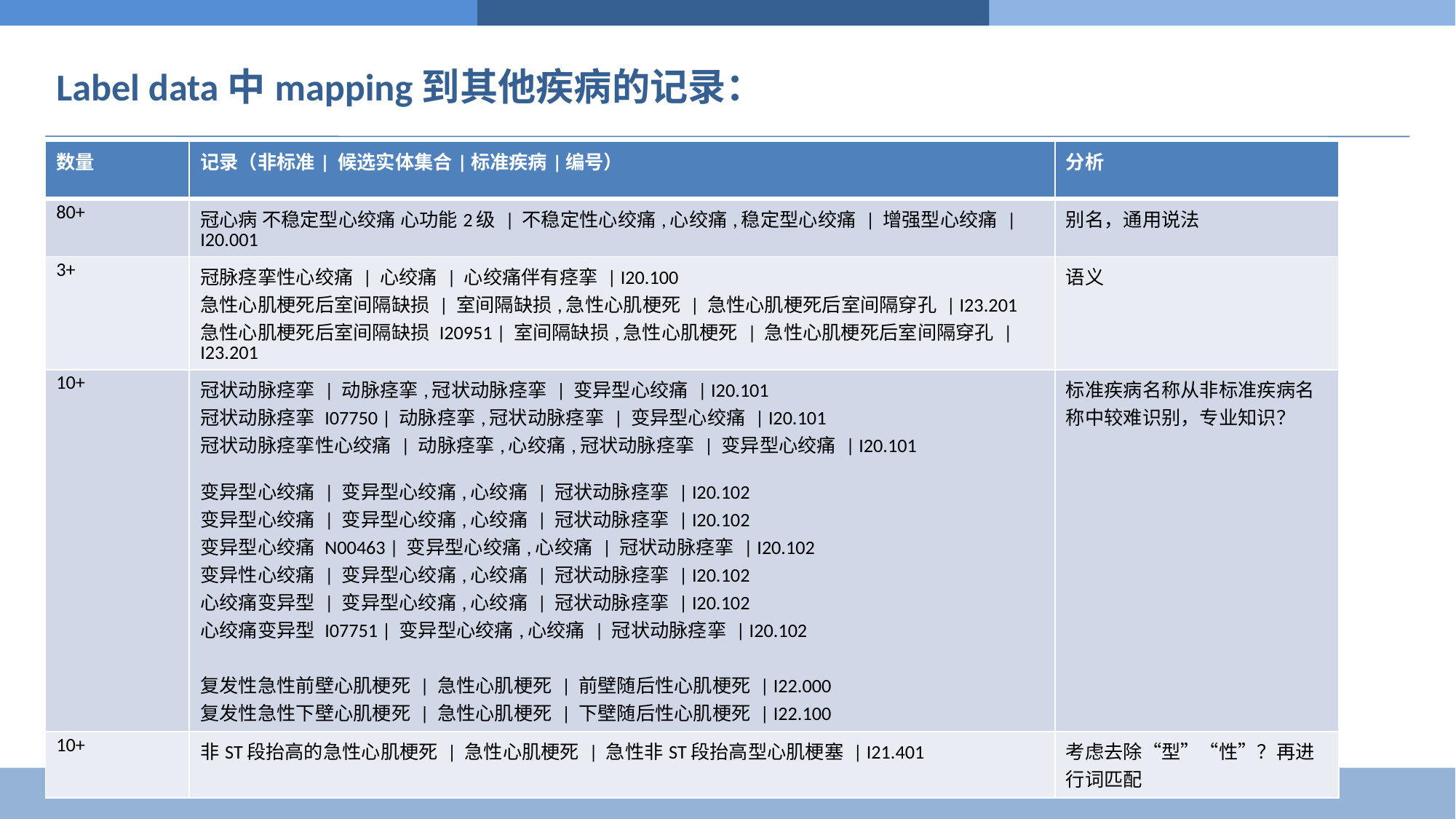

# Label data中mapping到其他疾病的记录：
| 数量 | 记录（非标准| 候选实体集合|标准疾病|编号） | 分析 |
| --- | --- | --- |
| 80+ | 冠心病 不稳定型心绞痛 心功能2级 | 不稳定性心绞痛,心绞痛,稳定型心绞痛 | 增强型心绞痛 | I20.001 | 别名，通用说法 |
| 3+ | 冠脉痉挛性心绞痛 | 心绞痛 | 心绞痛伴有痉挛 | I20.100 急性心肌梗死后室间隔缺损 | 室间隔缺损,急性心肌梗死 | 急性心肌梗死后室间隔穿孔 | I23.201 急性心肌梗死后室间隔缺损 I20951 | 室间隔缺损,急性心肌梗死 | 急性心肌梗死后室间隔穿孔 | I23.201 | 语义 |
| 10+ | 冠状动脉痉挛 | 动脉痉挛,冠状动脉痉挛 | 变异型心绞痛 | I20.101 冠状动脉痉挛 I07750 | 动脉痉挛,冠状动脉痉挛 | 变异型心绞痛 | I20.101 冠状动脉痉挛性心绞痛 | 动脉痉挛,心绞痛,冠状动脉痉挛 | 变异型心绞痛 | I20.101 变异型心绞痛 | 变异型心绞痛,心绞痛 | 冠状动脉痉挛 | I20.102 变异型心绞痛 | 变异型心绞痛,心绞痛 | 冠状动脉痉挛 | I20.102 变异型心绞痛 N00463 | 变异型心绞痛,心绞痛 | 冠状动脉痉挛 | I20.102 变异性心绞痛 | 变异型心绞痛,心绞痛 | 冠状动脉痉挛 | I20.102 心绞痛变异型 | 变异型心绞痛,心绞痛 | 冠状动脉痉挛 | I20.102 心绞痛变异型 I07751 | 变异型心绞痛,心绞痛 | 冠状动脉痉挛 | I20.102 复发性急性前壁心肌梗死 | 急性心肌梗死 | 前壁随后性心肌梗死 | I22.000 复发性急性下壁心肌梗死 | 急性心肌梗死 | 下壁随后性心肌梗死 | I22.100 | 标准疾病名称从非标准疾病名称中较难识别，专业知识？ |
| 10+ | 非ST段抬高的急性心肌梗死 | 急性心肌梗死 | 急性非ST段抬高型心肌梗塞 | I21.401 | 考虑去除“型”“性”？再进行词匹配 |